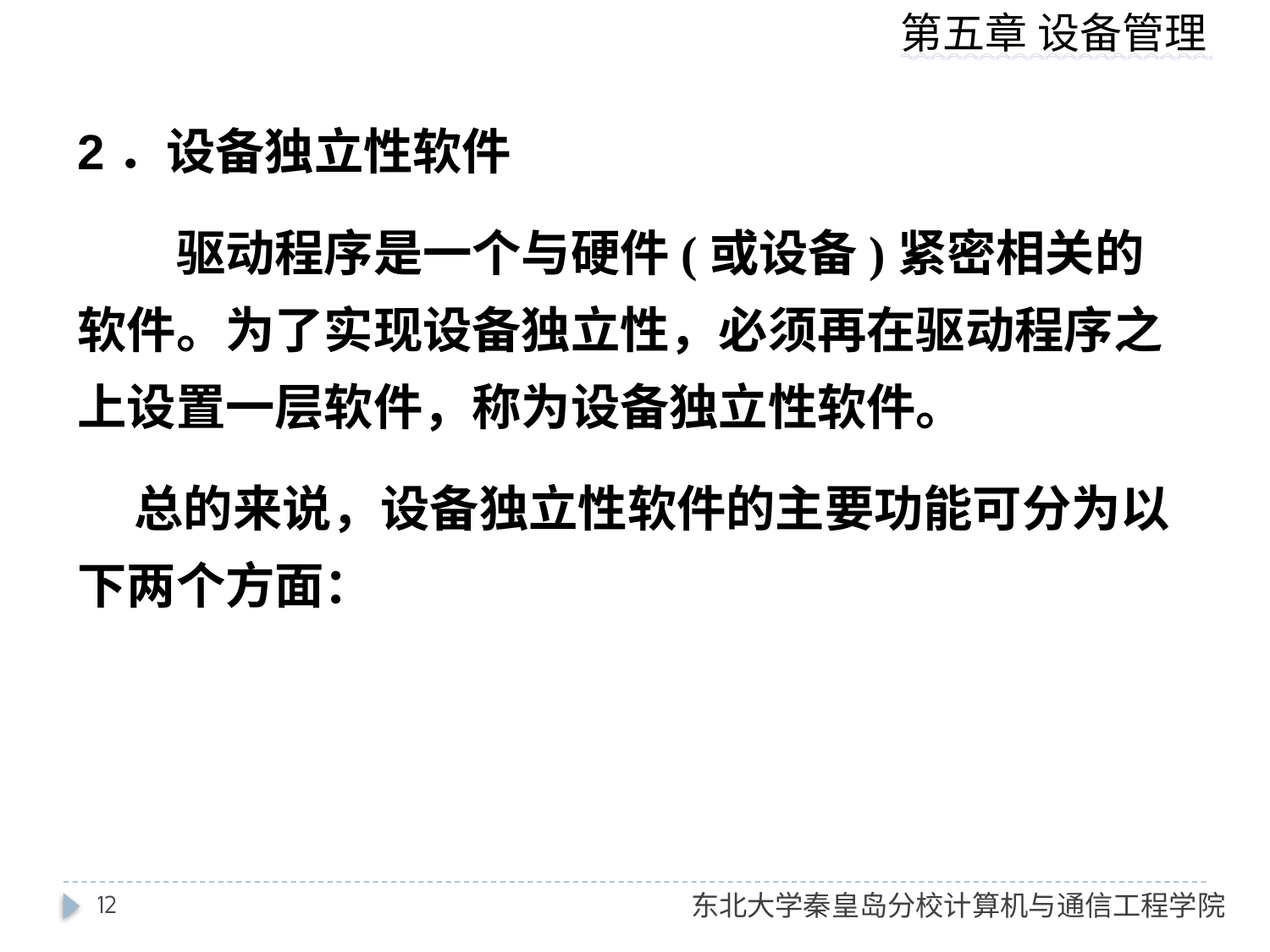

2．设备独立性软件
　　驱动程序是一个与硬件(或设备)紧密相关的软件。为了实现设备独立性，必须再在驱动程序之上设置一层软件，称为设备独立性软件。
    总的来说，设备独立性软件的主要功能可分为以下两个方面：
12